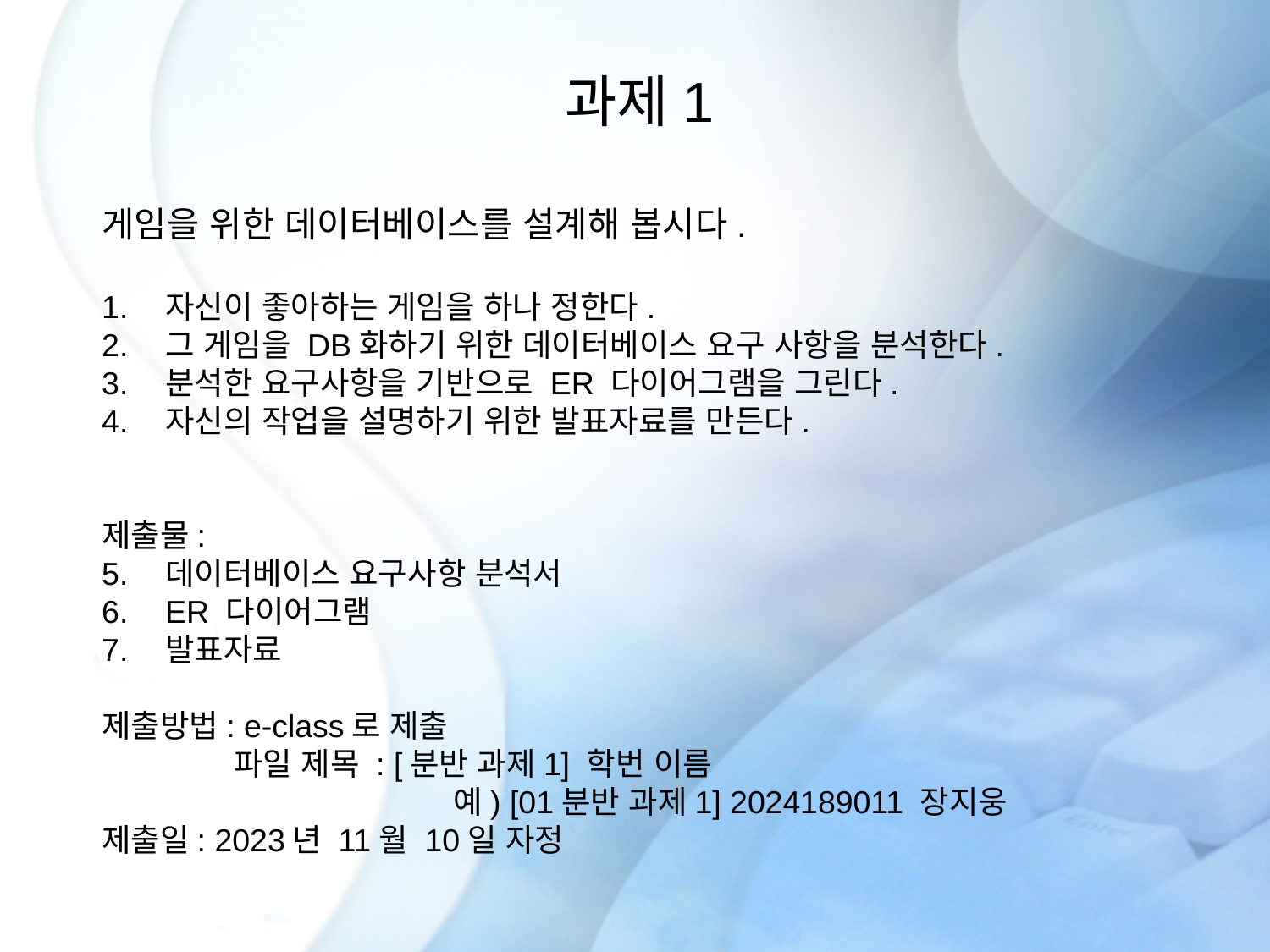

과제1
게임을 위한 데이터베이스를 설계해 봅시다.

자신이 좋아하는 게임을 하나 정한다.
그 게임을 DB화하기 위한 데이터베이스 요구 사항을 분석한다.
분석한 요구사항을 기반으로 ER 다이어그램을 그린다.
자신의 작업을 설명하기 위한 발표자료를 만든다.

제출물:
데이터베이스 요구사항 분석서
ER 다이어그램
발표자료

제출방법: e-class로 제출
              파일 제목 : [분반 과제1] 학번 이름
			   예) [01분반 과제1] 2024189011 장지웅
제출일: 2023년 11월 10일 자정